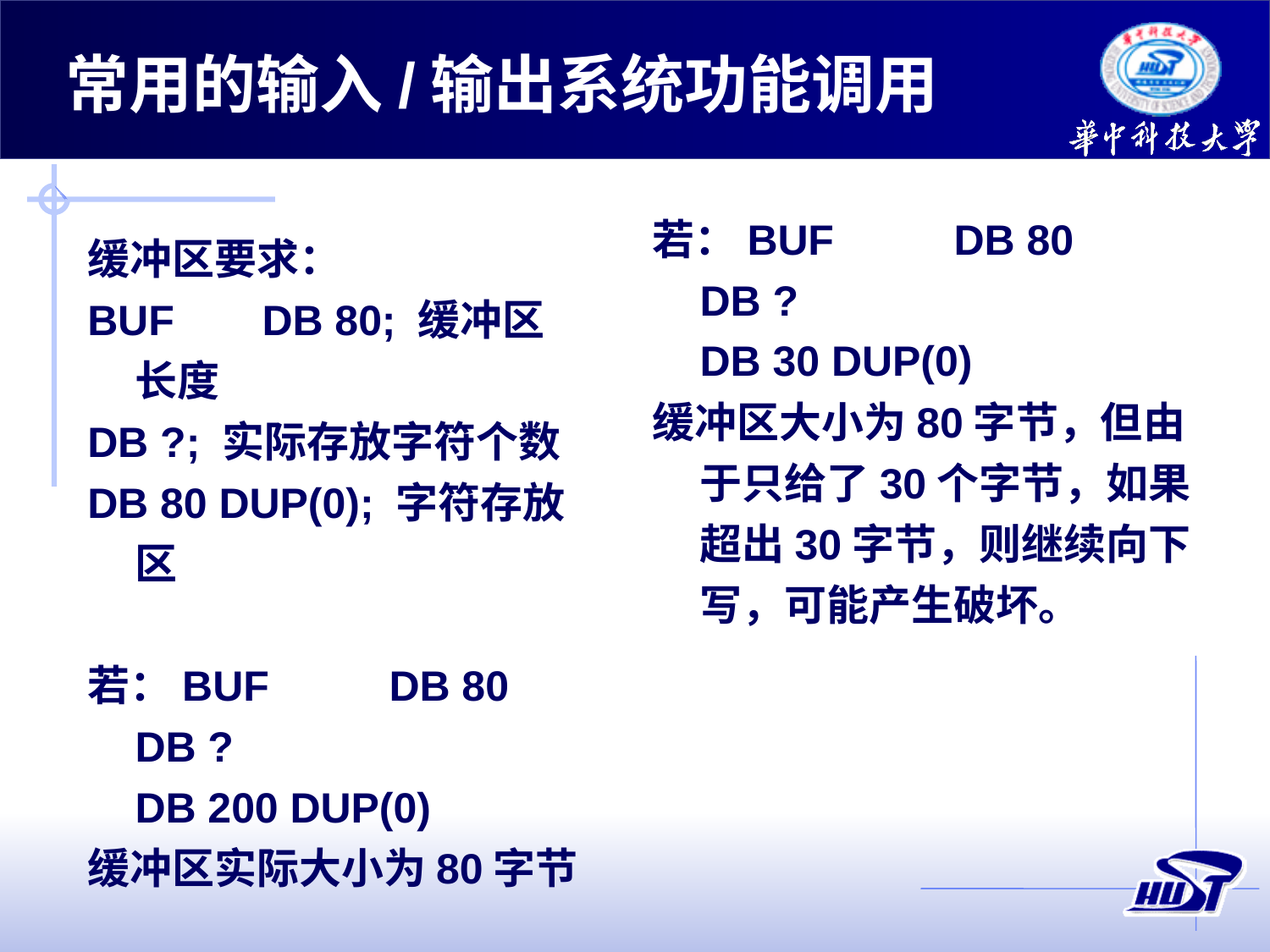

# 常用的输入/输出系统功能调用
若：BUF	DB 80
	DB ?
	DB 30 DUP(0)
缓冲区大小为80字节，但由于只给了30个字节，如果超出30字节，则继续向下写，可能产生破坏。

缓冲区要求：
BUF	DB 80; 缓冲区长度
DB ?; 实际存放字符个数
DB 80 DUP(0); 字符存放区

若：BUF	DB 80
	DB ?
	DB 200 DUP(0)
缓冲区实际大小为80字节